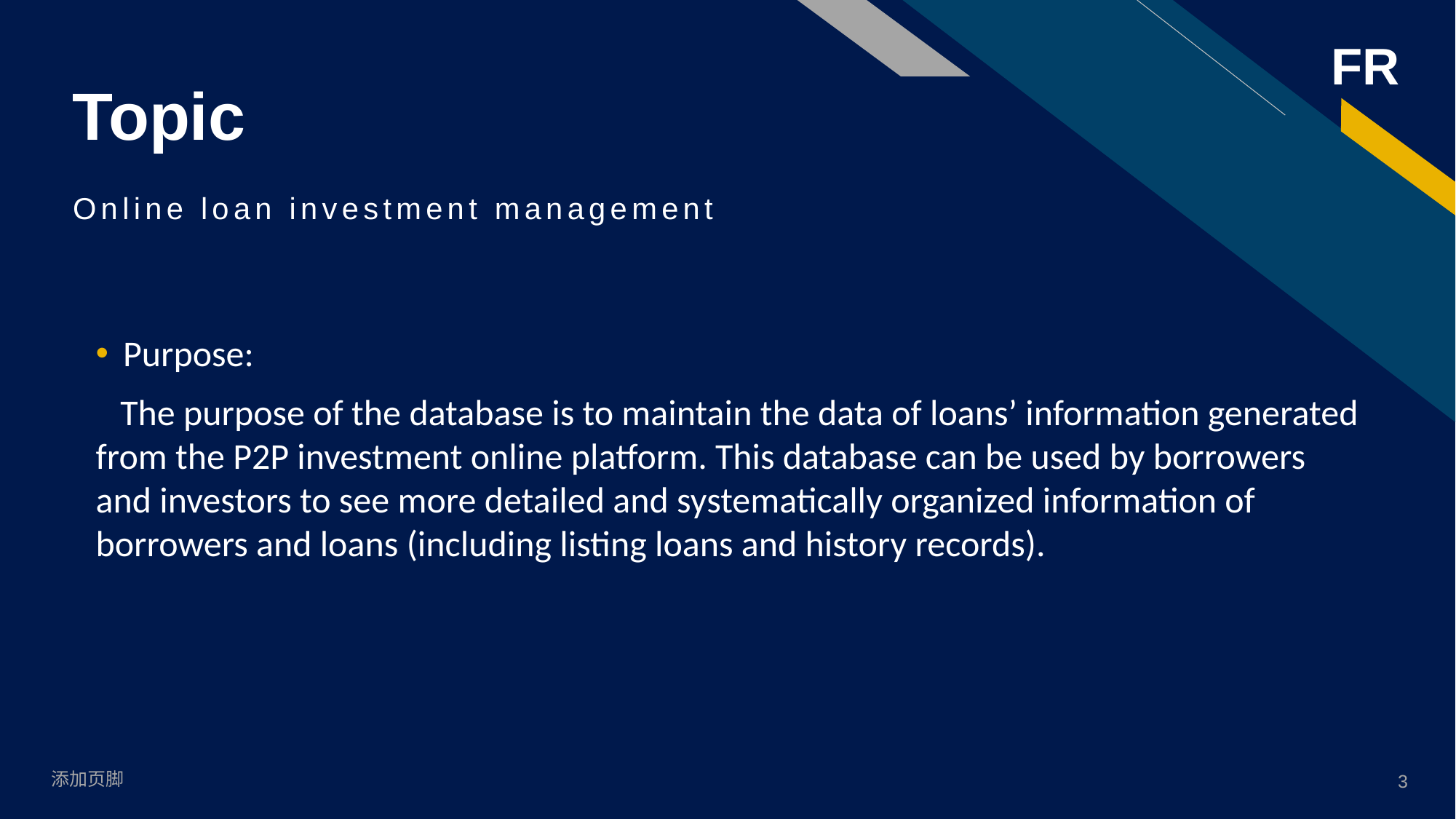

# Topic
Online loan investment management

Purpose:
   The purpose of the database is to maintain the data of loans’ information generated from the P2P investment online platform. This database can be used by borrowers and investors to see more detailed and systematically organized information of borrowers and loans (including listing loans and history records).

添加页脚
3